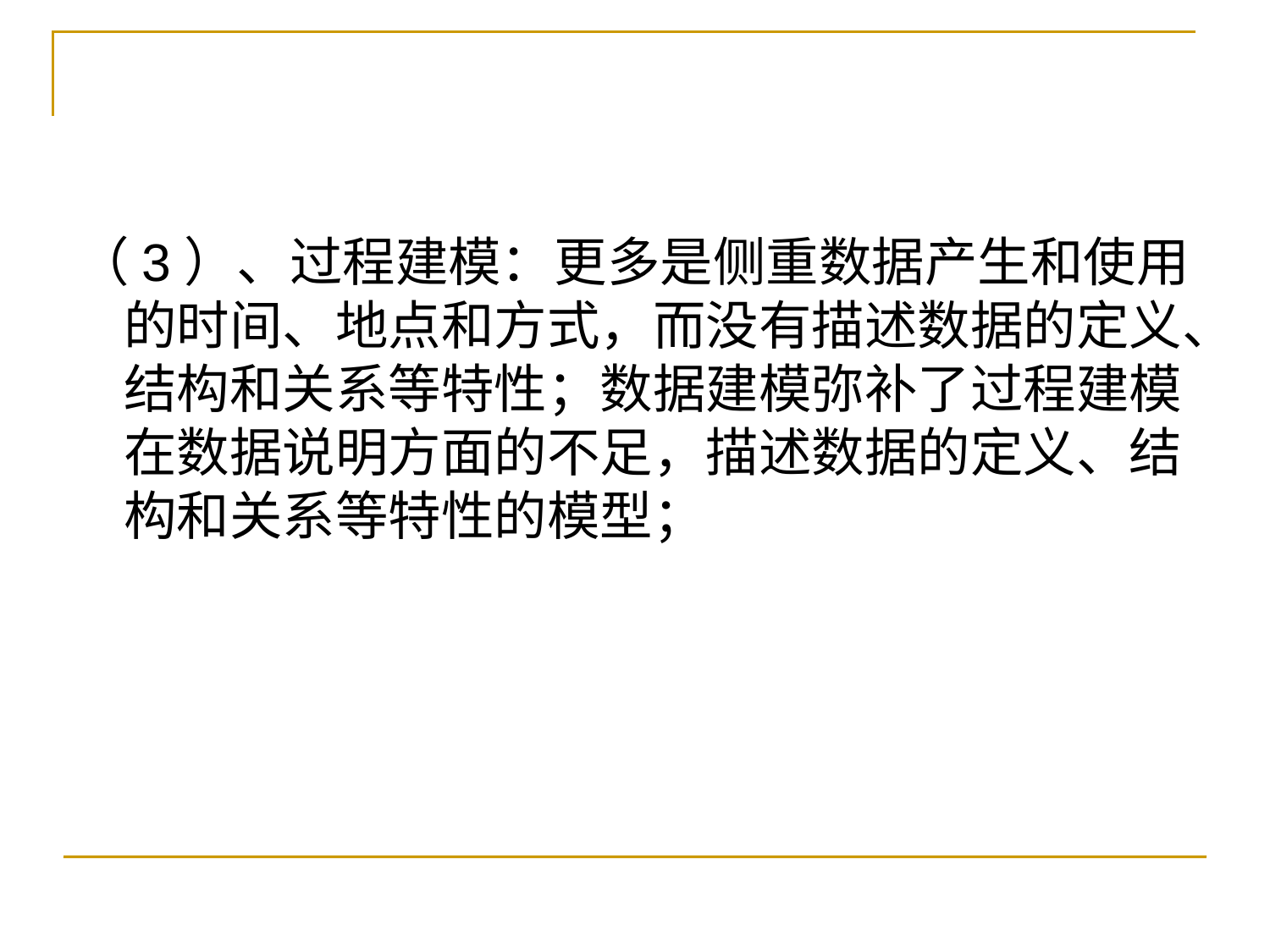

#
（3）、过程建模：更多是侧重数据产生和使用的时间、地点和方式，而没有描述数据的定义、结构和关系等特性；数据建模弥补了过程建模在数据说明方面的不足，描述数据的定义、结构和关系等特性的模型；